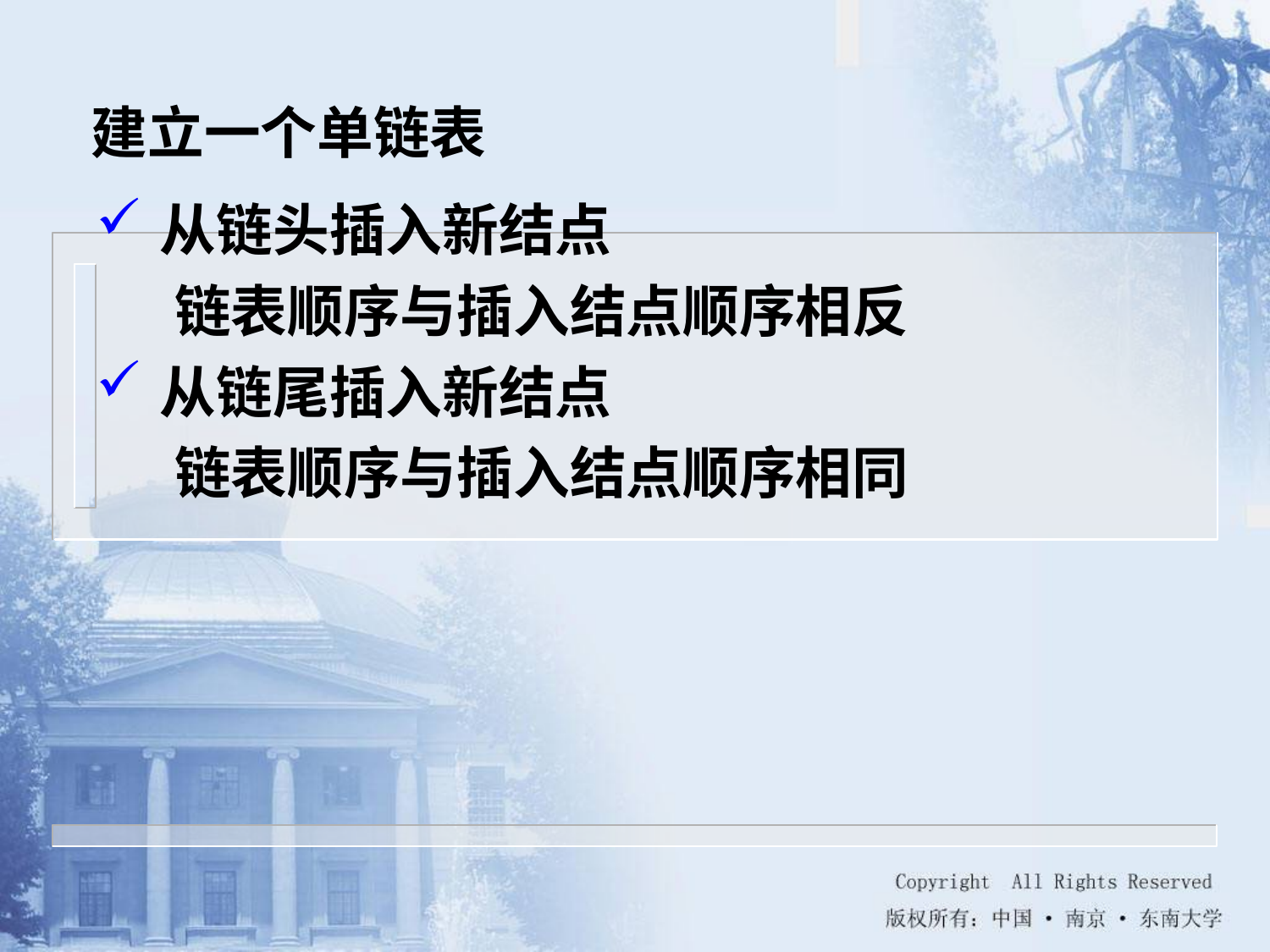

建立一个单链表
从链头插入新结点
     链表顺序与插入结点顺序相反
从链尾插入新结点
     链表顺序与插入结点顺序相同